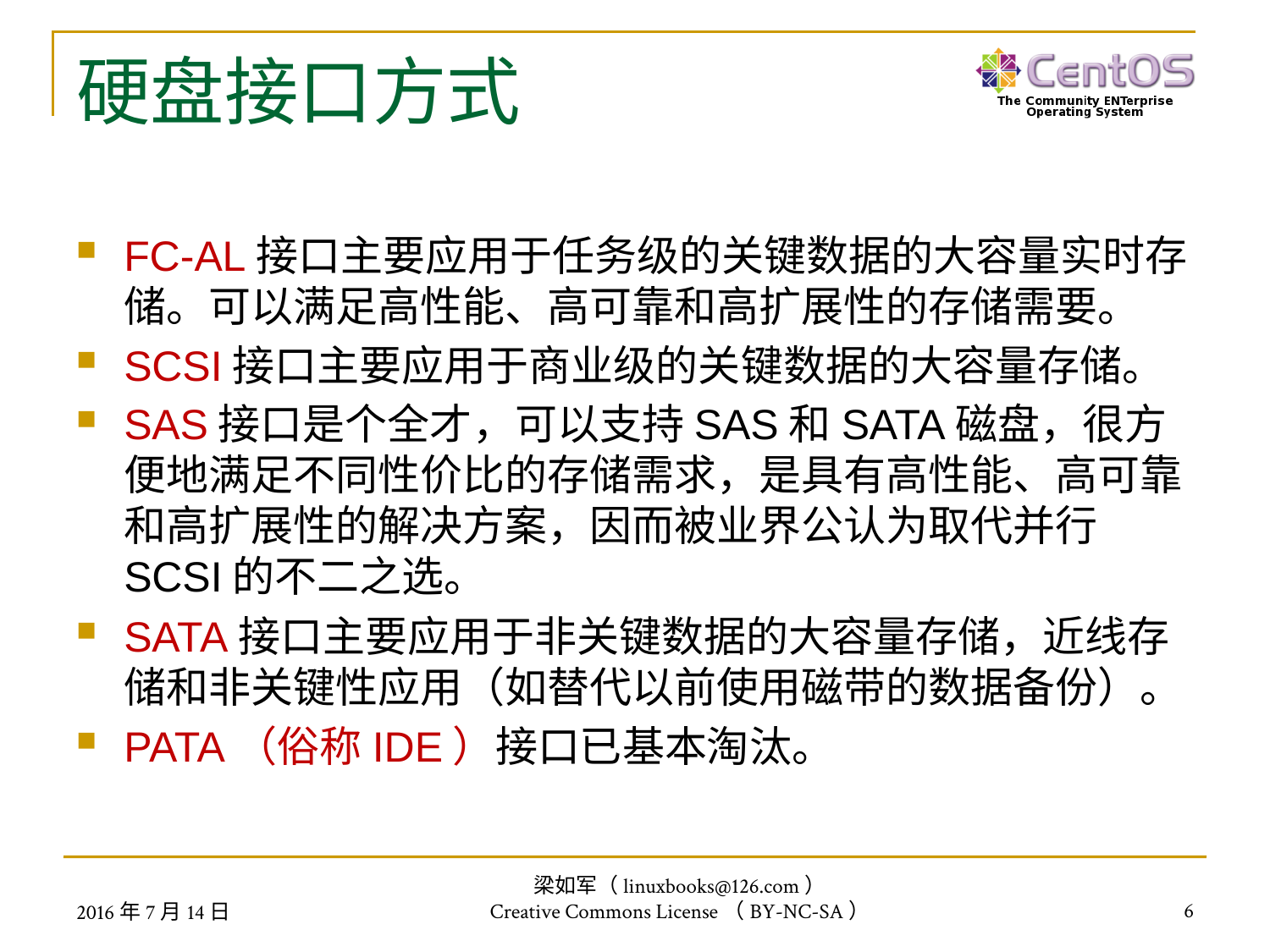

# 硬盘接口方式
FC-AL接口主要应用于任务级的关键数据的大容量实时存储。可以满足高性能、高可靠和高扩展性的存储需要。
SCSI接口主要应用于商业级的关键数据的大容量存储。
SAS接口是个全才，可以支持SAS和SATA磁盘，很方便地满足不同性价比的存储需求，是具有高性能、高可靠和高扩展性的解决方案，因而被业界公认为取代并行SCSI的不二之选。
SATA接口主要应用于非关键数据的大容量存储，近线存储和非关键性应用（如替代以前使用磁带的数据备份）。
PATA（俗称IDE）接口已基本淘汰。
梁如军（linuxbooks@126.com）
Creative Commons License（BY-NC-SA）
2016年7月14日
6